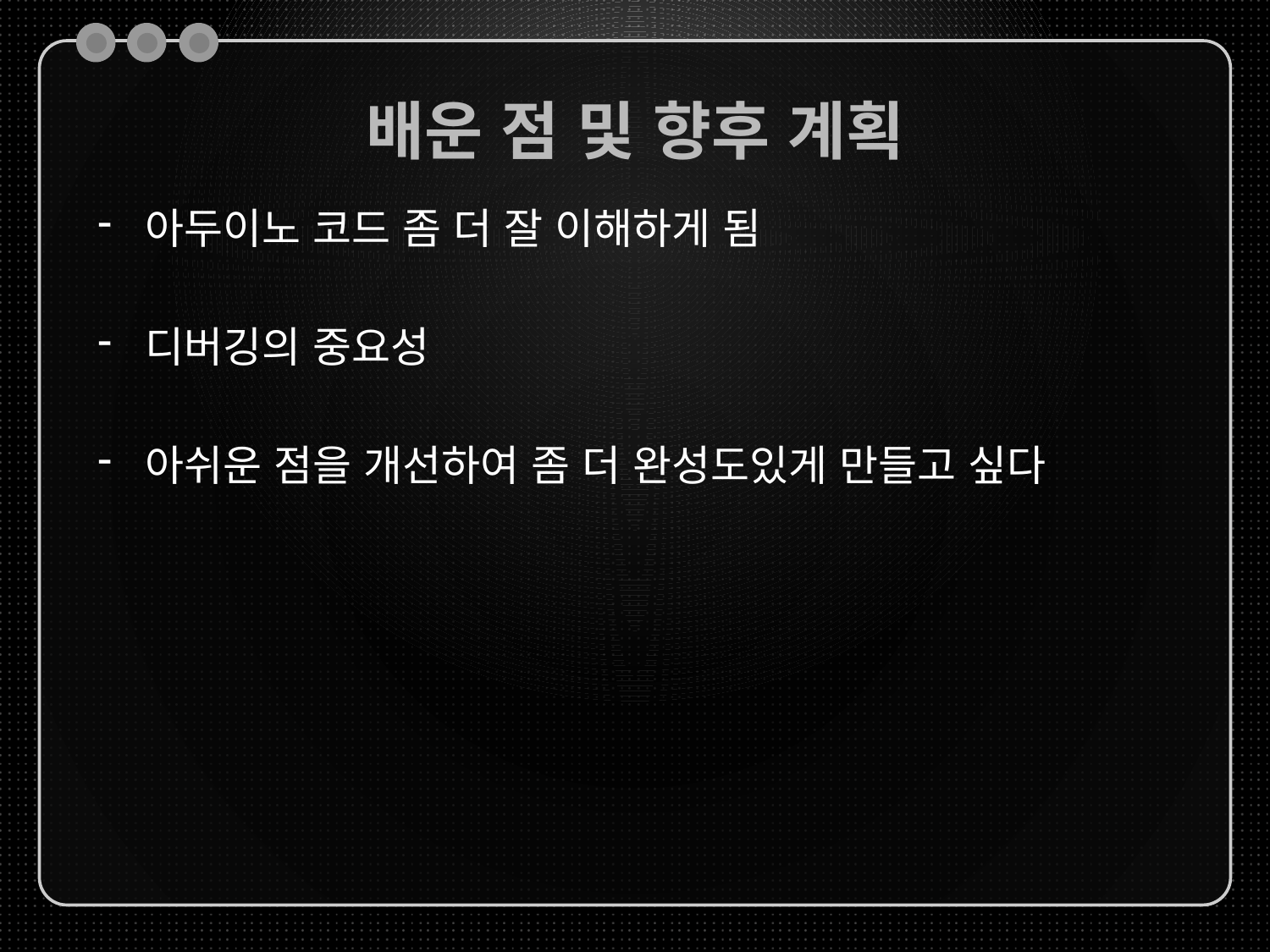

# 배운 점 및 향후 계획
아두이노 코드 좀 더 잘 이해하게 됨

디버깅의 중요성

아쉬운 점을 개선하여 좀 더 완성도있게 만들고 싶다